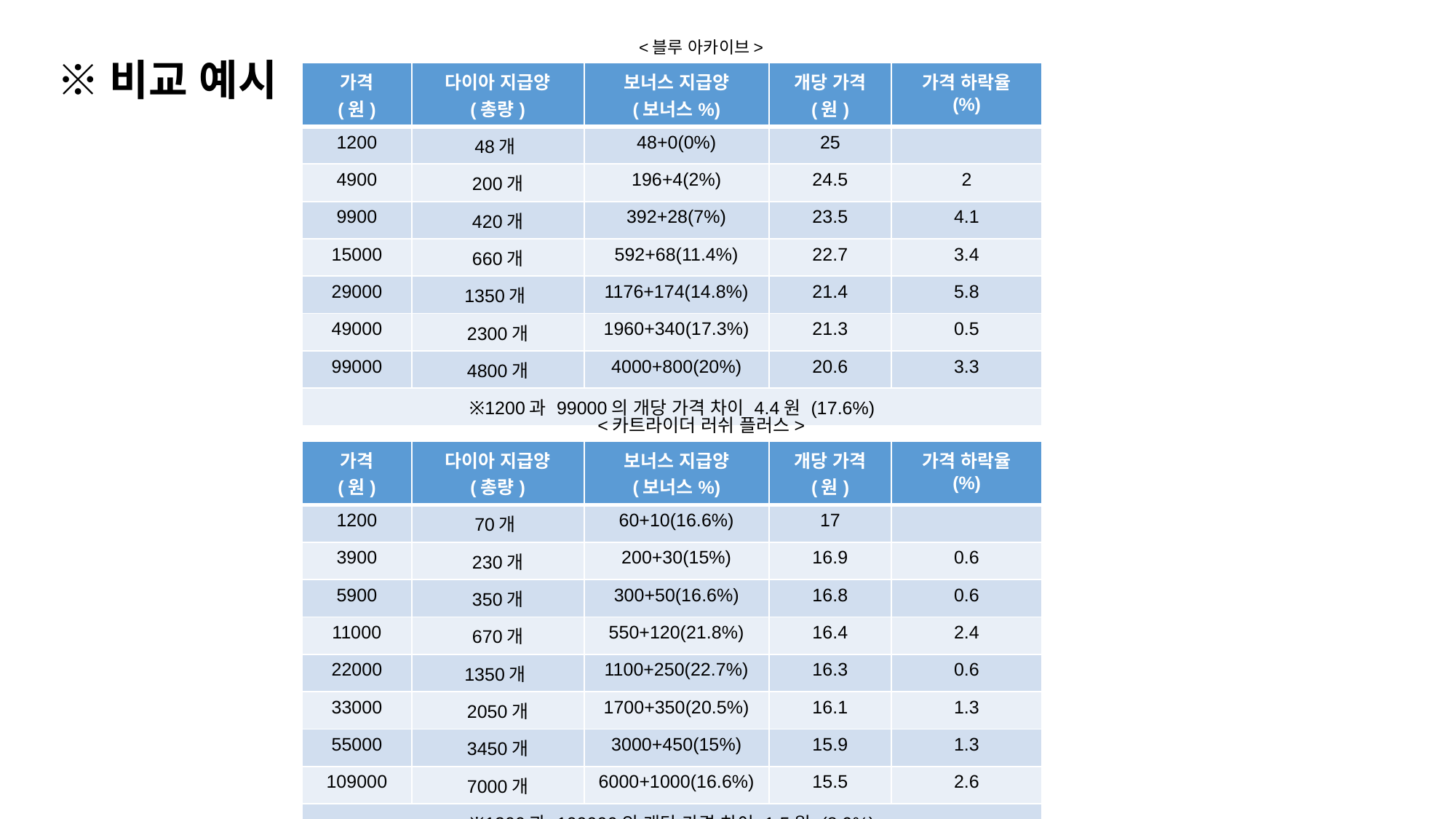

<블루 아카이브>
※비교 예시
| 가격 (원) | 다이아 지급양 (총량) | 보너스 지급양 (보너스%) | 개당 가격 (원) | 가격 하락율 (%) |
| --- | --- | --- | --- | --- |
| 1200 | 48개 | 48+0(0%) | 25 |  |
| 4900 | 200개 | 196+4(2%) | 24.5 | 2 |
| 9900 | 420개 | 392+28(7%) | 23.5 | 4.1 |
| 15000 | 660개 | 592+68(11.4%) | 22.7 | 3.4 |
| 29000 | 1350개 | 1176+174(14.8%) | 21.4 | 5.8 |
| 49000 | 2300개 | 1960+340(17.3%) | 21.3 | 0.5 |
| 99000 | 4800개 | 4000+800(20%) | 20.6 | 3.3 |
| ※1200과 99000의 개당 가격 차이 4.4원 (17.6%) |  |  |  |  |

<카트라이더 러쉬 플러스>
| 가격 (원) | 다이아 지급양 (총량) | 보너스 지급양 (보너스%) | 개당 가격 (원) | 가격 하락율 (%) |
| --- | --- | --- | --- | --- |
| 1200 | 70개 | 60+10(16.6%) | 17 |  |
| 3900 | 230개 | 200+30(15%) | 16.9 | 0.6 |
| 5900 | 350개 | 300+50(16.6%) | 16.8 | 0.6 |
| 11000 | 670개 | 550+120(21.8%) | 16.4 | 2.4 |
| 22000 | 1350개 | 1100+250(22.7%) | 16.3 | 0.6 |
| 33000 | 2050개 | 1700+350(20.5%) | 16.1 | 1.3 |
| 55000 | 3450개 | 3000+450(15%) | 15.9 | 1.3 |
| 109000 | 7000개 | 6000+1000(16.6%) | 15.5 | 2.6 |
| ※1200과 109000의 개당 가격 차이 1.5원 (8.9%) |  |  |  |  |